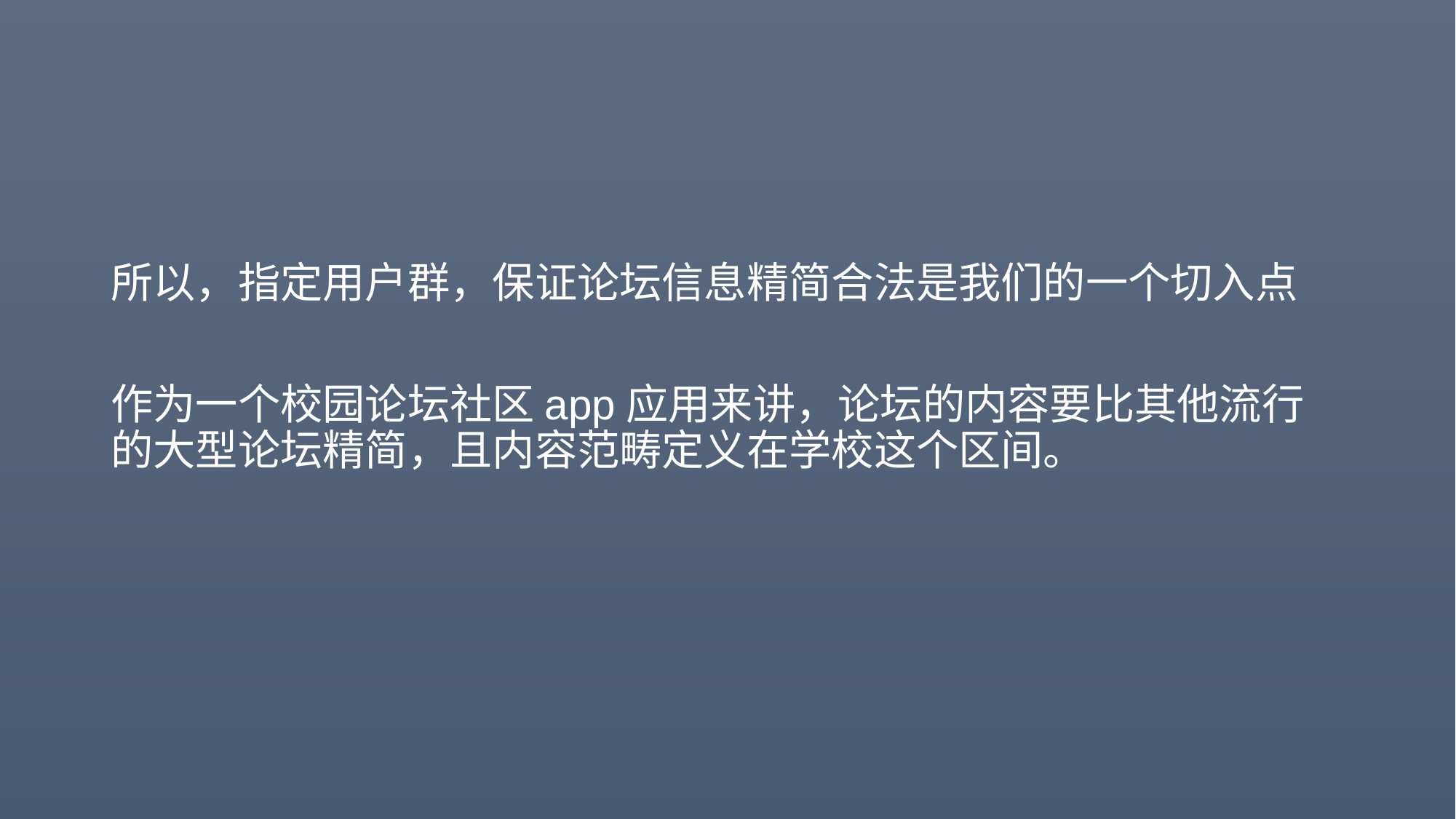

#
所以，指定用户群，保证论坛信息精简合法是我们的一个切入点

作为一个校园论坛社区app应用来讲，论坛的内容要比其他流行的大型论坛精简，且内容范畴定义在学校这个区间。